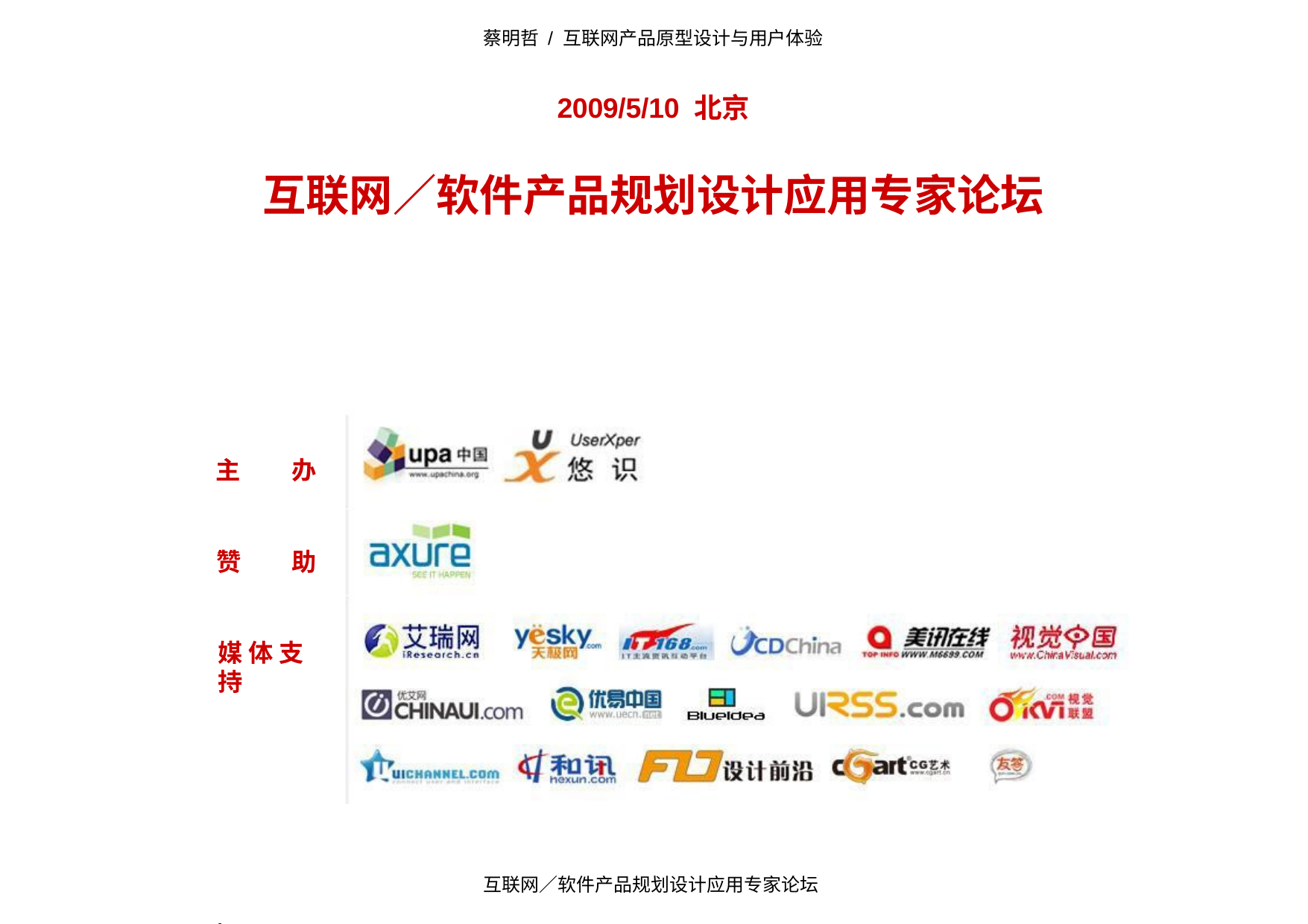

蔡明哲 / 互联网产品原型设计与用户体验

2009/5/10 北京

互联网／软件产品规划设计应用专家论坛

主
办
赞
助
媒 体 支持

UserXper Web User Experience – Software / Training / Planning	-1-
互联网／软件产品规划设计应用专家论坛